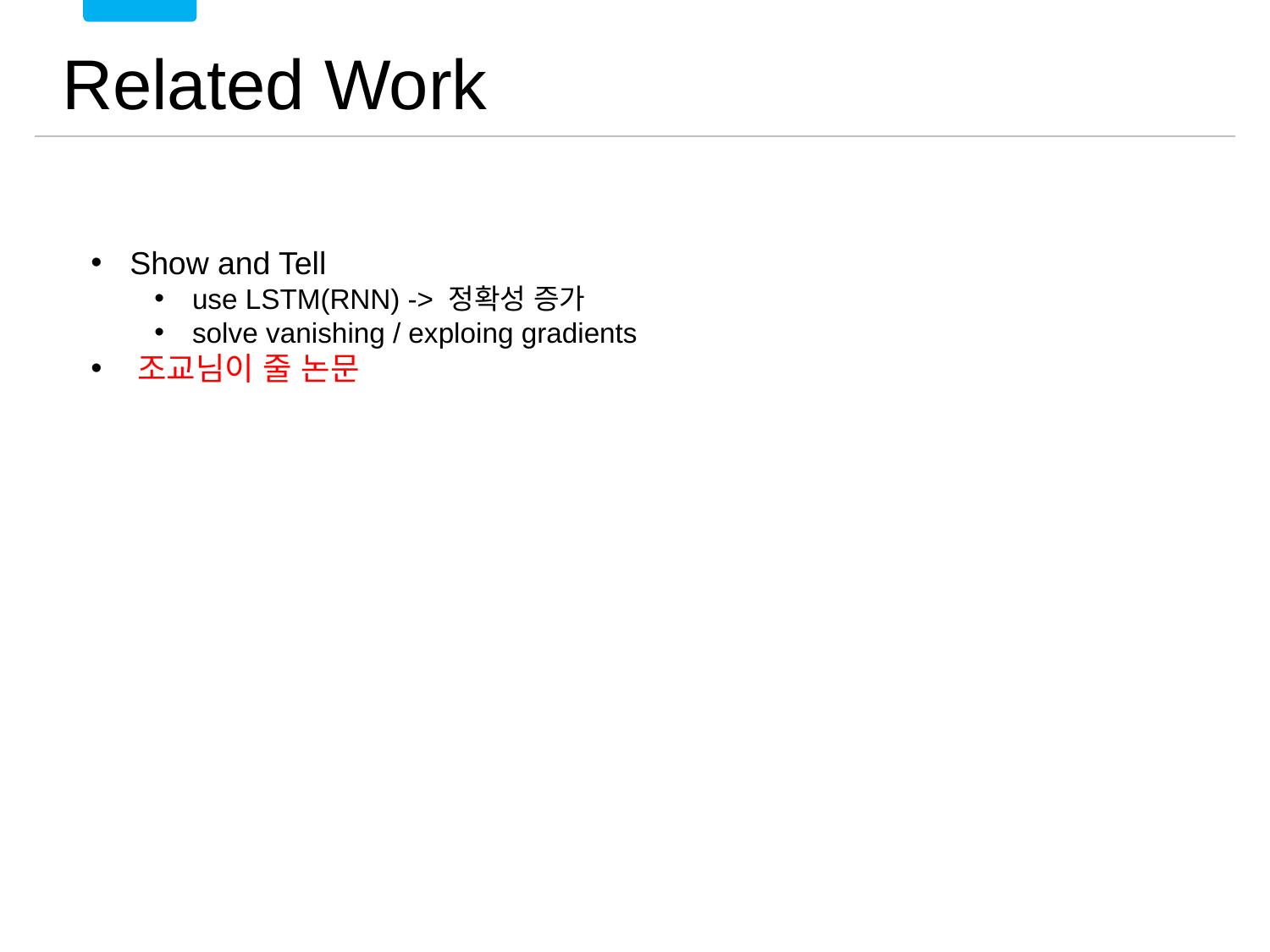

# Related Work

 Show and Tell
 use LSTM(RNN) -> 정확성 증가
 solve vanishing / exploing gradients
 조교님이 줄 논문